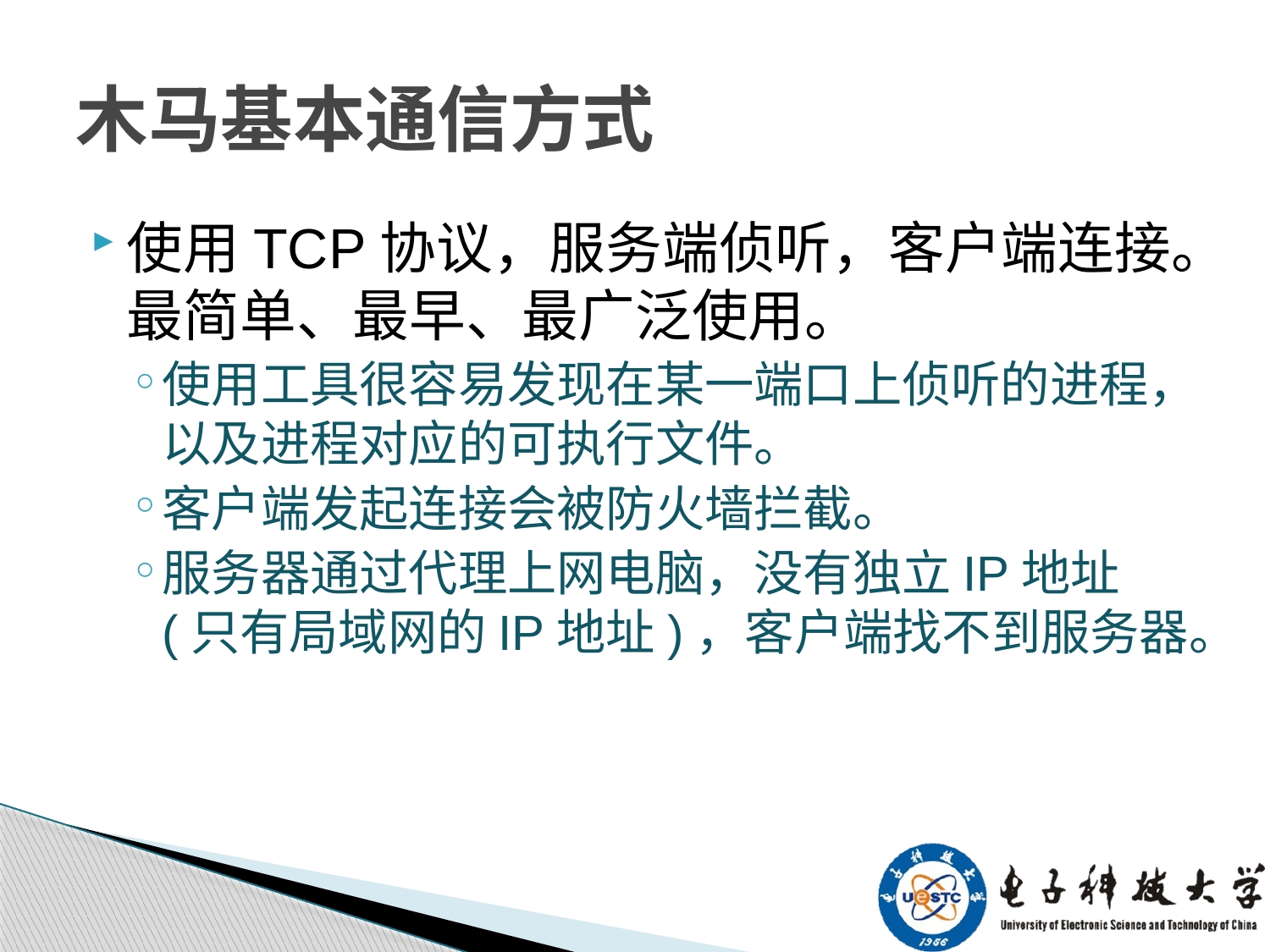

# 木马基本通信方式
使用TCP协议，服务端侦听，客户端连接。最简单、最早、最广泛使用。
使用工具很容易发现在某一端口上侦听的进程，以及进程对应的可执行文件。
客户端发起连接会被防火墙拦截。
服务器通过代理上网电脑，没有独立IP地址(只有局域网的IP地址)，客户端找不到服务器。
45